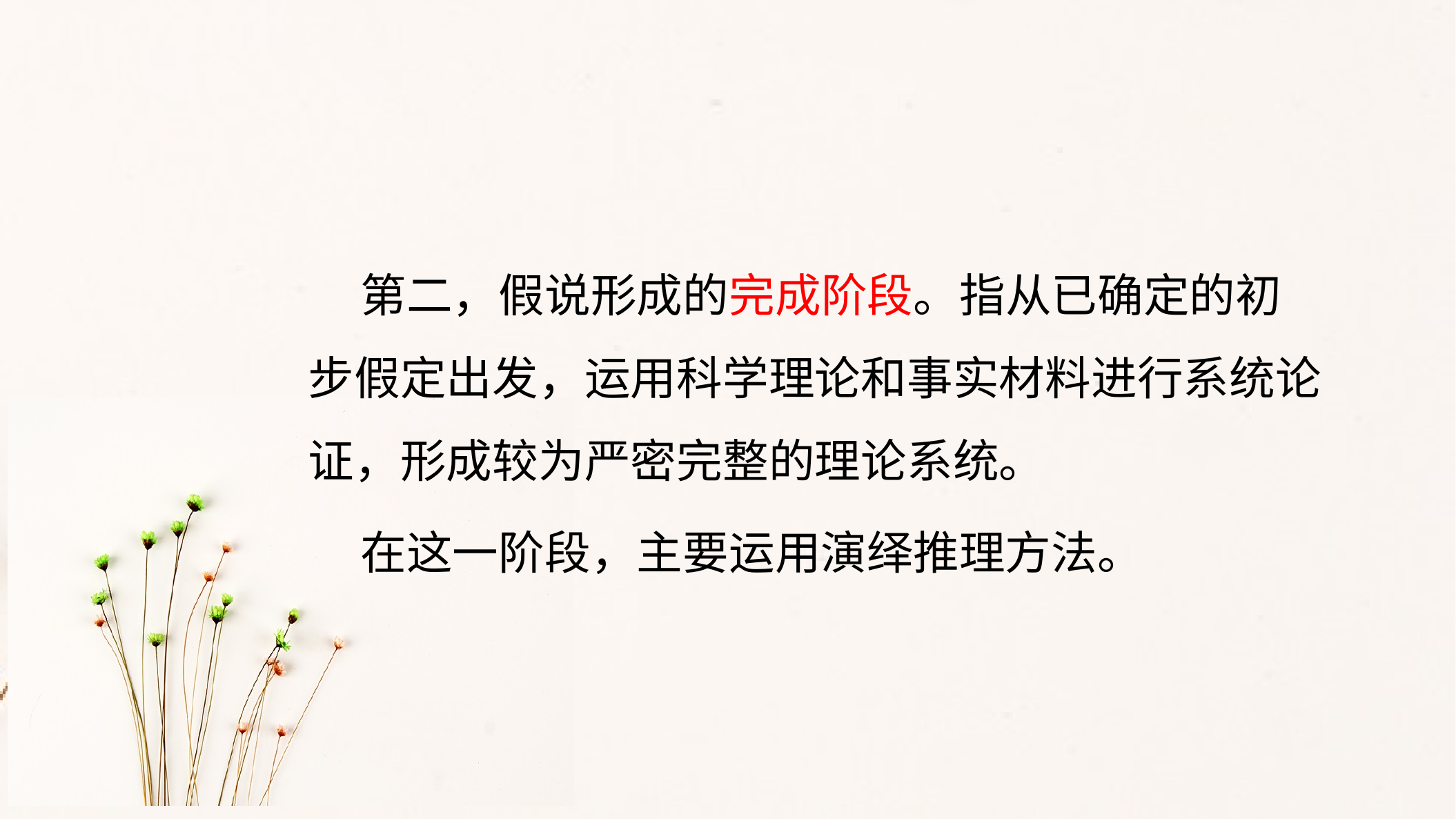

第二，假说形成的完成阶段。指从已确定的初步假定出发，运用科学理论和事实材料进行系统论证，形成较为严密完整的理论系统。
    在这一阶段，主要运用演绎推理方法。